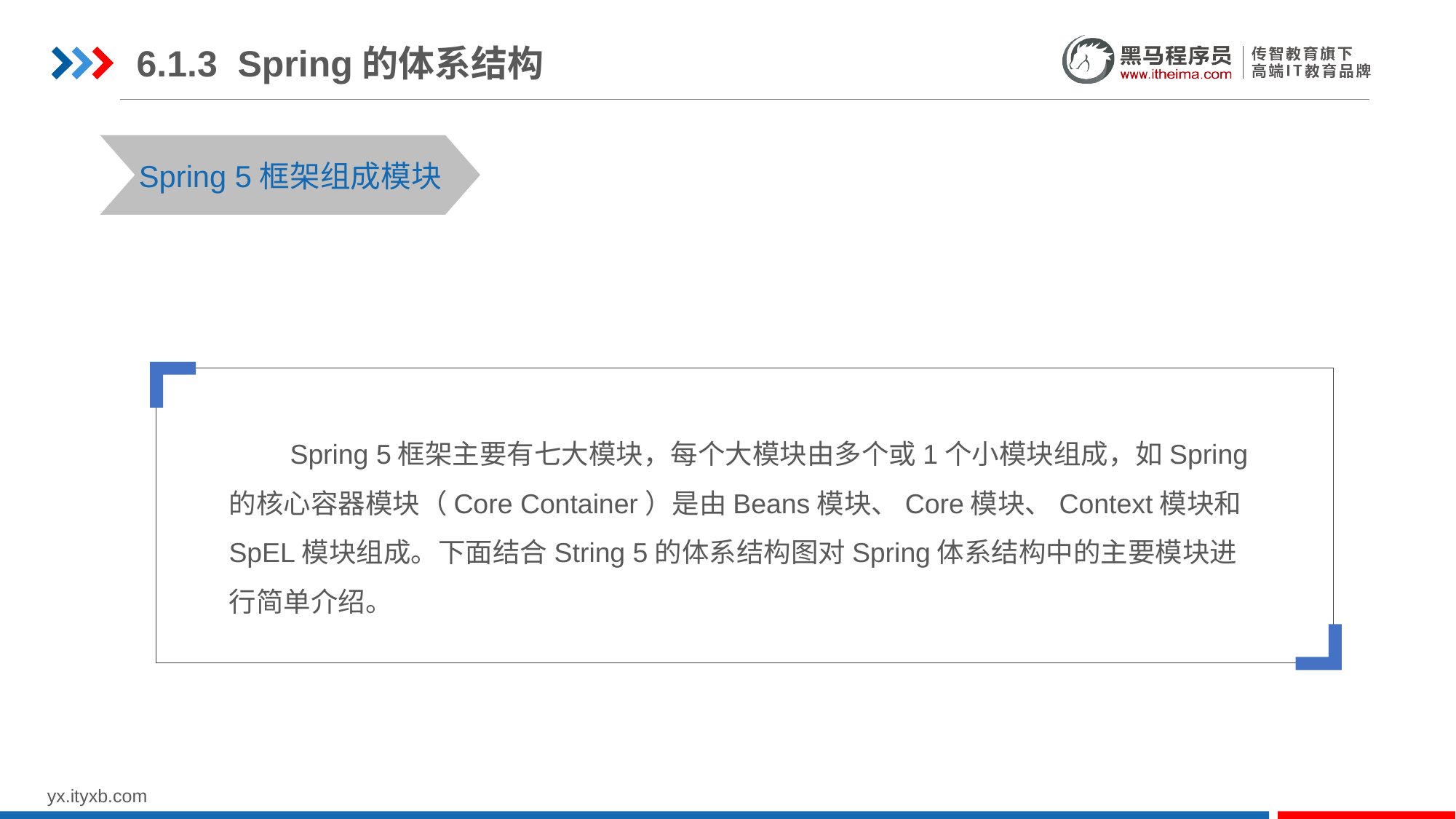

6.1.3  Spring的体系结构

STEP  01
STEP  03
Spring 5框架组成模块

        Spring 5框架主要有七大模块，每个大模块由多个或1个小模块组成，如Spring的核心容器模块（Core Container）是由Beans模块、Core模块、Context模块和SpEL模块组成。下面结合String 5的体系结构图对Spring体系结构中的主要模块进行简单介绍。